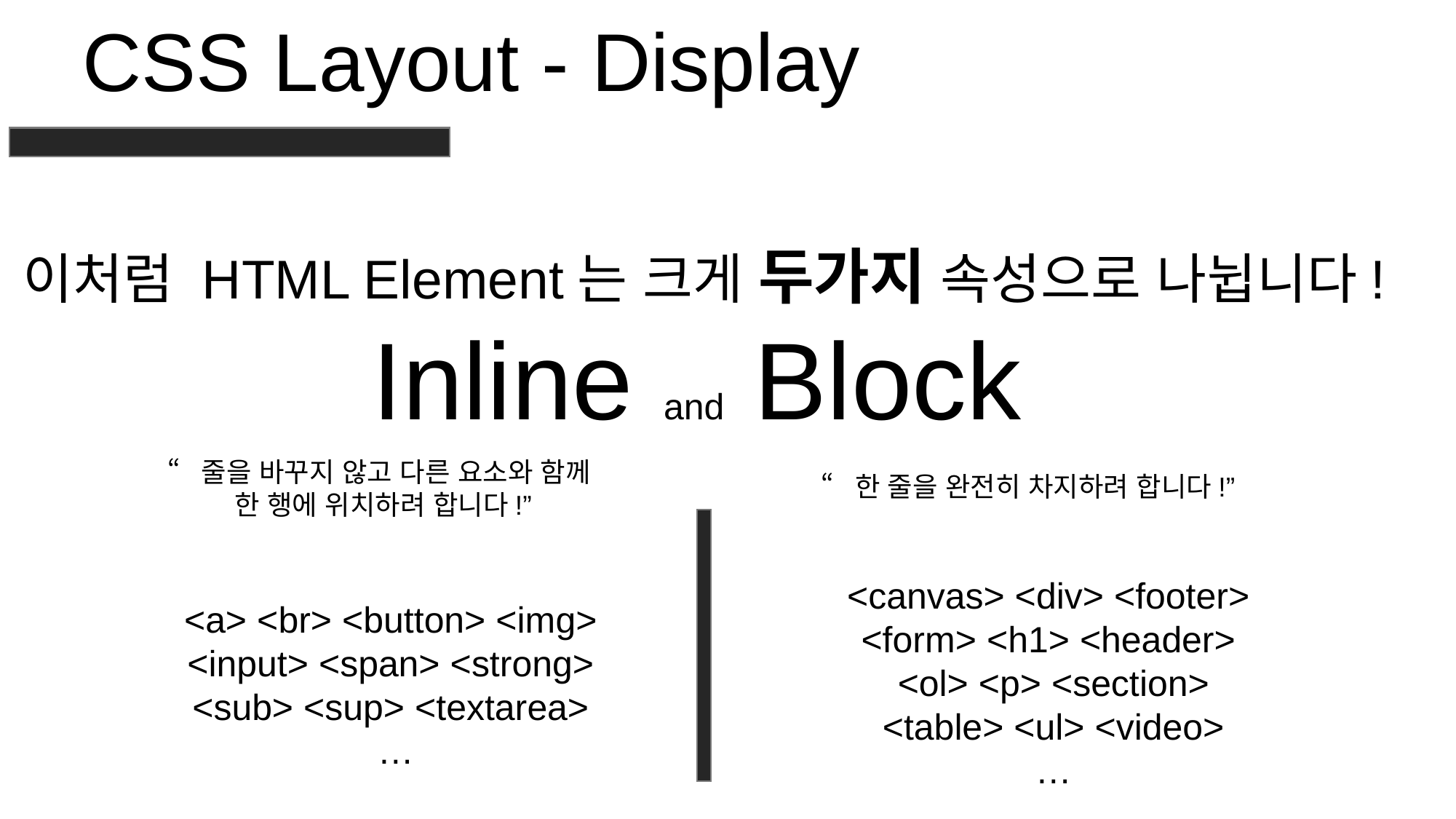

CSS Layout - Display

이처럼 HTML Element는 크게 두가지 속성으로 나뉩니다!
Inline and Block
“줄을 바꾸지 않고 다른 요소와 함께
한 행에 위치하려 합니다!”
“한 줄을 완전히 차지하려 합니다!”
<canvas> <div> <footer>
<form> <h1> <header>
<ol> <p> <section>
<table> <ul> <video>
…
<a> <br> <button> <img>
<input> <span> <strong>
<sub> <sup> <textarea>
…